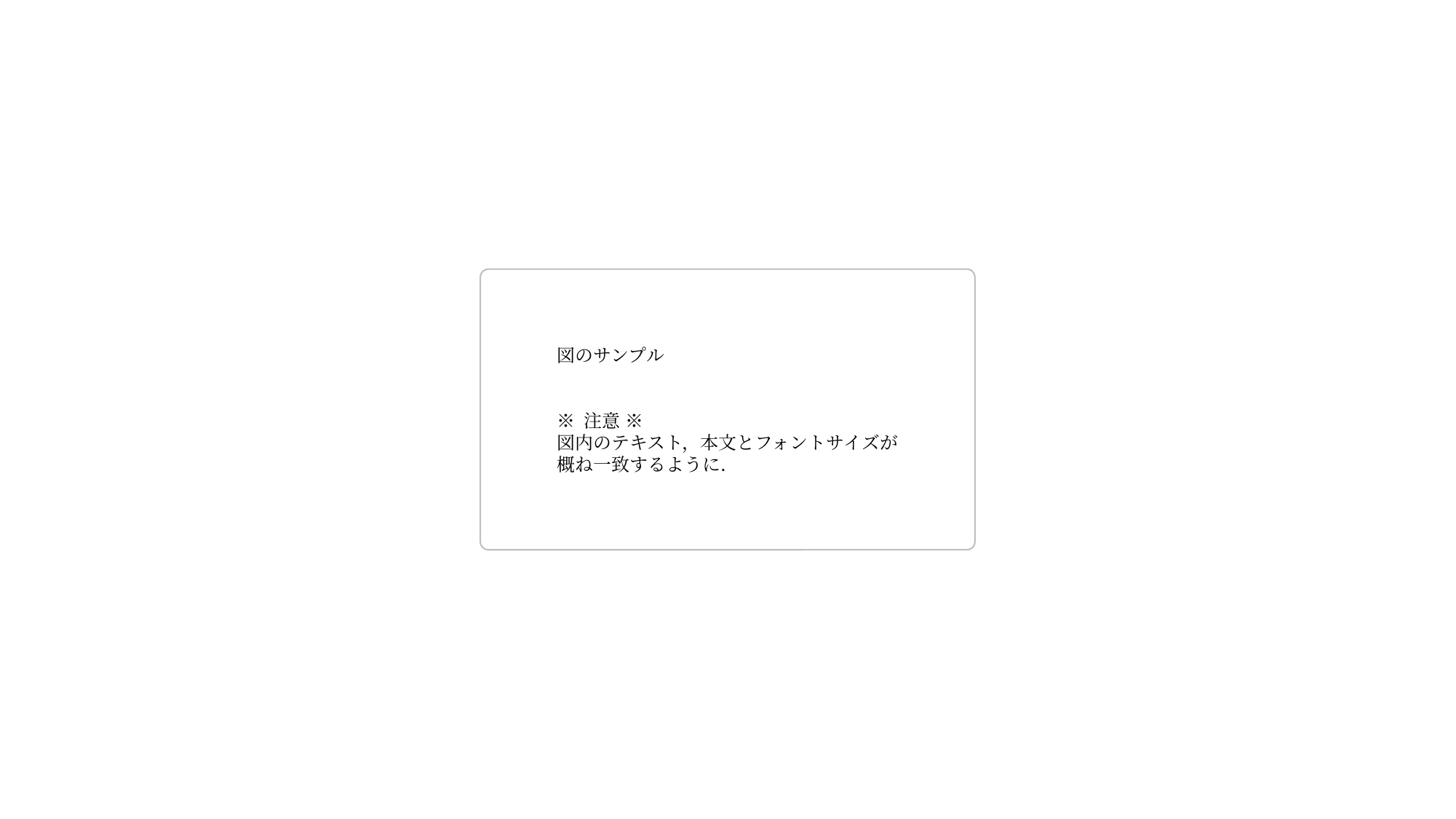

図のサンプル

※ 注意 ※
図内のテキスト，本文とフォントサイズが
概ね一致するように．